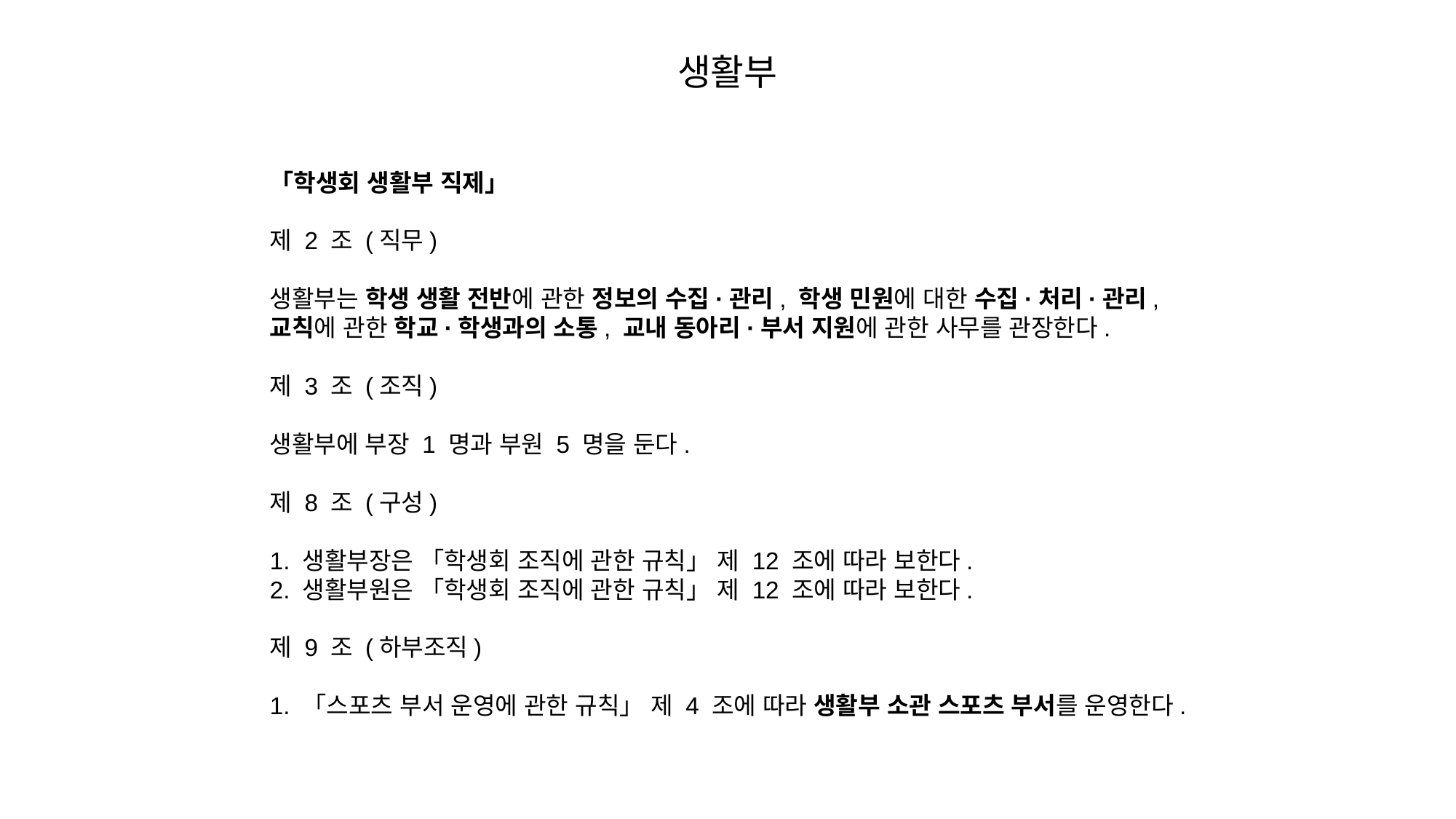

생활부
「학생회 생활부 직제」

제 2 조 (직무)
생활부는 학생 생활 전반에 관한 정보의 수집·관리, 학생 민원에 대한 수집·처리·관리,
교칙에 관한 학교·학생과의 소통, 교내 동아리·부서 지원에 관한 사무를 관장한다.
제 3 조 (조직)

생활부에 부장 1 명과 부원 5 명을 둔다.

제 8 조 (구성)

1. 생활부장은 「학생회 조직에 관한 규칙」 제 12 조에 따라 보한다.
2. 생활부원은 「학생회 조직에 관한 규칙」 제 12 조에 따라 보한다.

제 9 조 (하부조직)

1. 「스포츠 부서 운영에 관한 규칙」 제 4 조에 따라 생활부 소관 스포츠 부서를 운영한다.